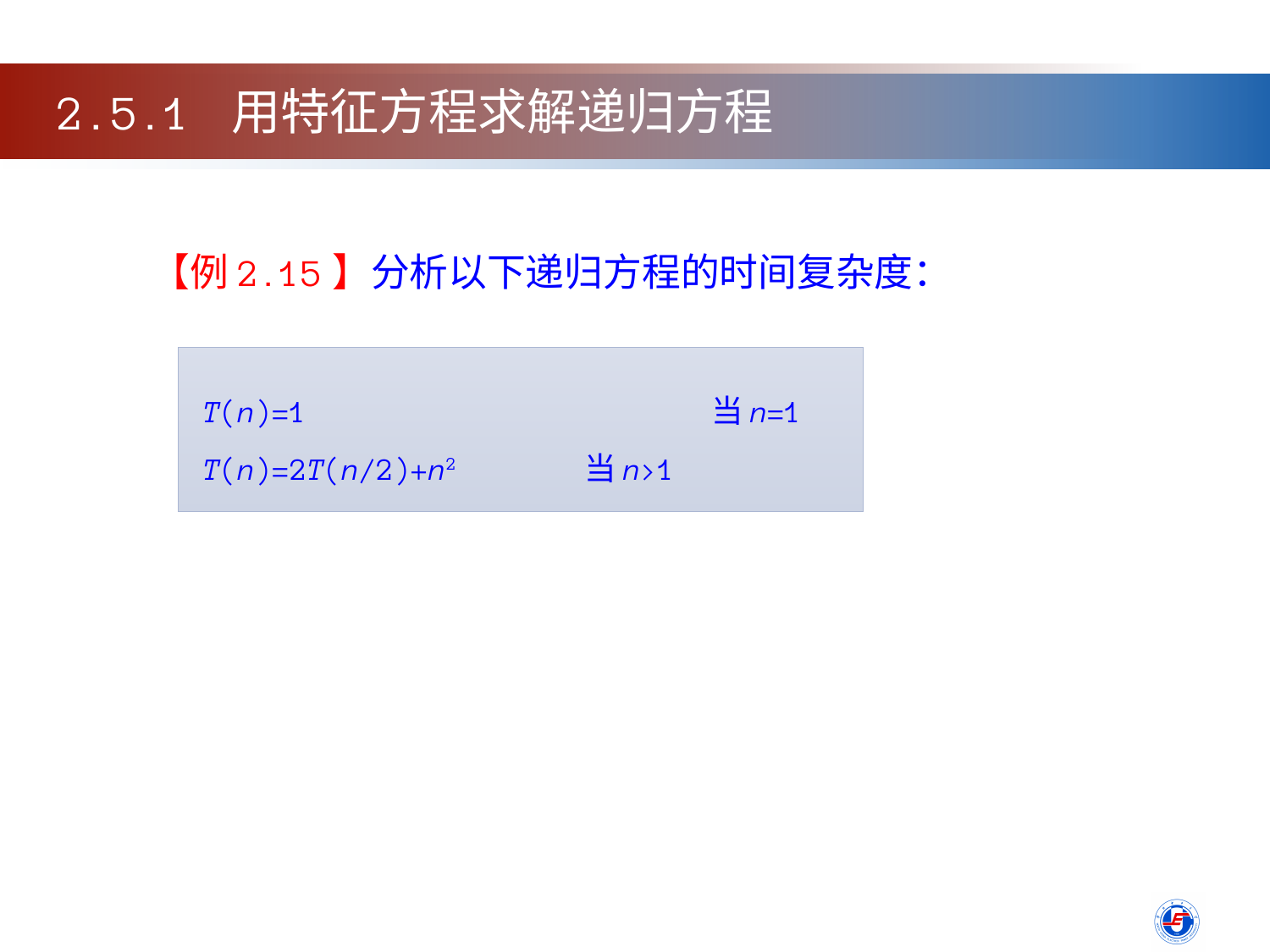

2.5.1 用特征方程求解递归方程
【例2.15】分析以下递归方程的时间复杂度：
T(n)=1				当n=1
T(n)=2T(n/2)+n2		当n>1